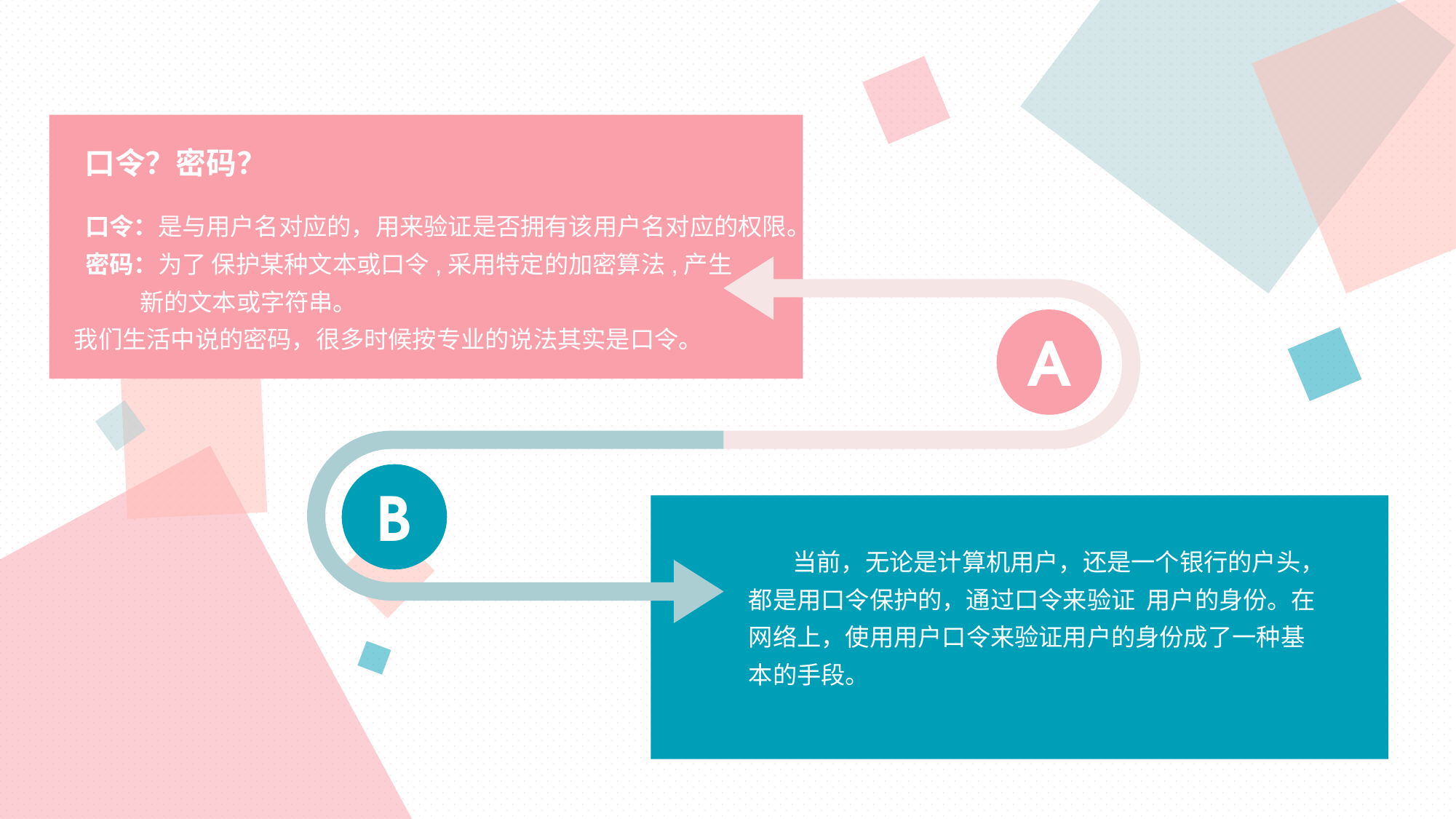

口令？密码？

 口令：是与用户名对应的，用来验证是否拥有该用户名对应的权限。
 密码：为了 保护某种文本或口令,采用特定的加密算法,产生
           新的文本或字符串。
我们生活中说的密码，很多时候按专业的说法其实是口令。

A

B

       当前，无论是计算机用户，还是一个银行的户头，都是用口令保护的，通过口令来验证  用户的身份。在网络上，使用用户口令来验证用户的身份成了一种基本的手段。